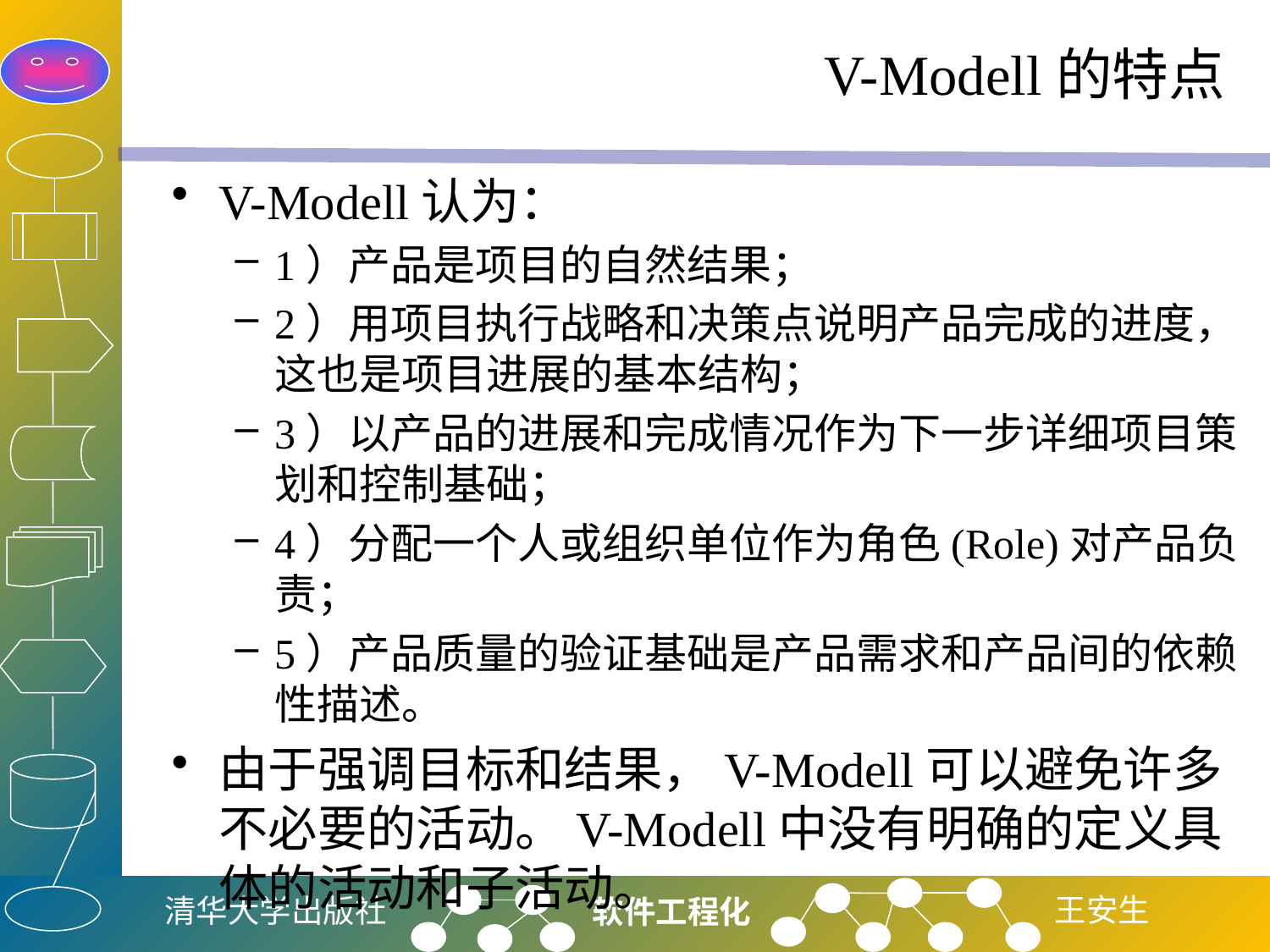

# V-Modell的特点
V-Modell认为：
1）产品是项目的自然结果；
2）用项目执行战略和决策点说明产品完成的进度，这也是项目进展的基本结构；
3）以产品的进展和完成情况作为下一步详细项目策划和控制基础；
4）分配一个人或组织单位作为角色(Role)对产品负责；
5）产品质量的验证基础是产品需求和产品间的依赖性描述。
由于强调目标和结果，V-Modell可以避免许多不必要的活动。V-Modell中没有明确的定义具体的活动和子活动。